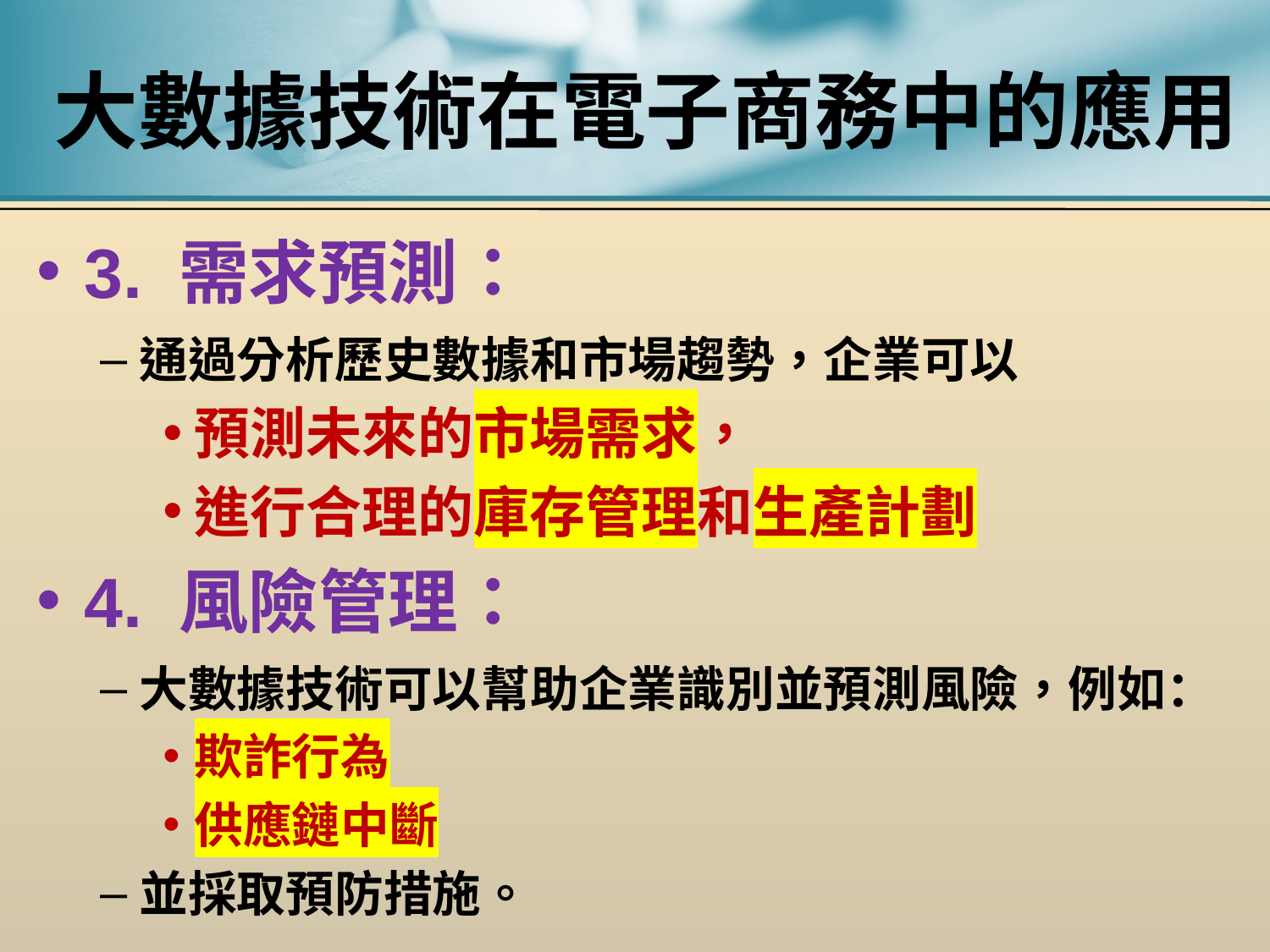

# 大數據技術在電子商務中的應用
3. 需求預測：
通過分析歷史數據和市場趨勢，企業可以
預測未來的市場需求，
進行合理的庫存管理和生產計劃
4. 風險管理：
大數據技術可以幫助企業識別並預測風險，例如：
欺詐行為
供應鏈中斷
並採取預防措施。